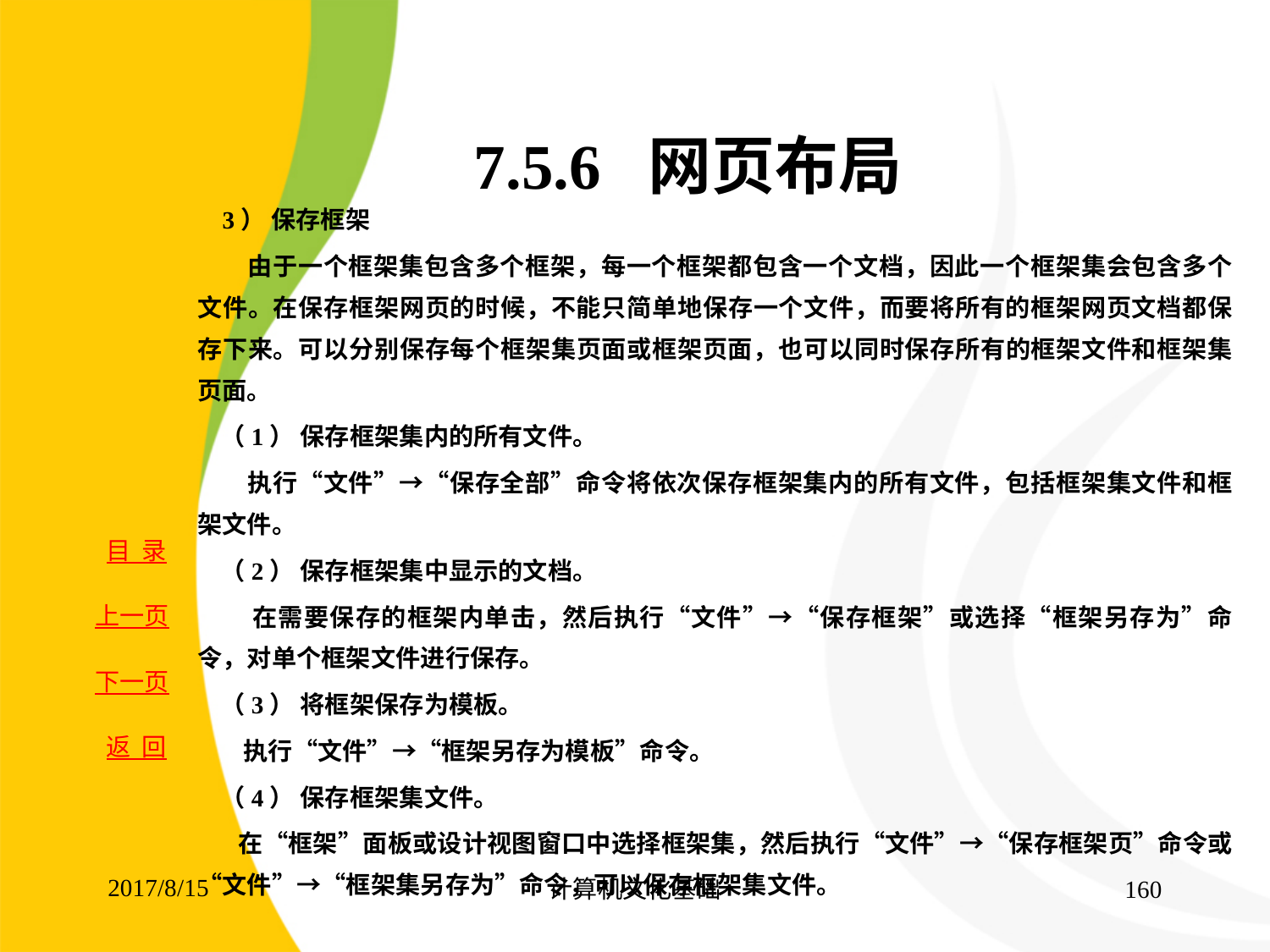

# 7.5.6  网页布局
      3） 保存框架
       由于一个框架集包含多个框架，每一个框架都包含一个文档，因此一个框架集会包含多个文件。在保存框架网页的时候，不能只简单地保存一个文件，而要将所有的框架网页文档都保存下来。可以分别保存每个框架集页面或框架页面，也可以同时保存所有的框架文件和框架集页面。
   （1） 保存框架集内的所有文件。
       执行“文件”→“保存全部”命令将依次保存框架集内的所有文件，包括框架集文件和框架文件。
   （2） 保存框架集中显示的文档。
       在需要保存的框架内单击，然后执行“文件”→“保存框架”或选择“框架另存为”命令，对单个框架文件进行保存。
   （3） 将框架保存为模板。
       执行“文件”→“框架另存为模板”命令。
   （4） 保存框架集文件。
      在“框架”面板或设计视图窗口中选择框架集，然后执行“文件”→“保存框架页”命令或“文件”→“框架集另存为”命令，可以保存框架集文件。
2017/8/15
计算机文化基础
160